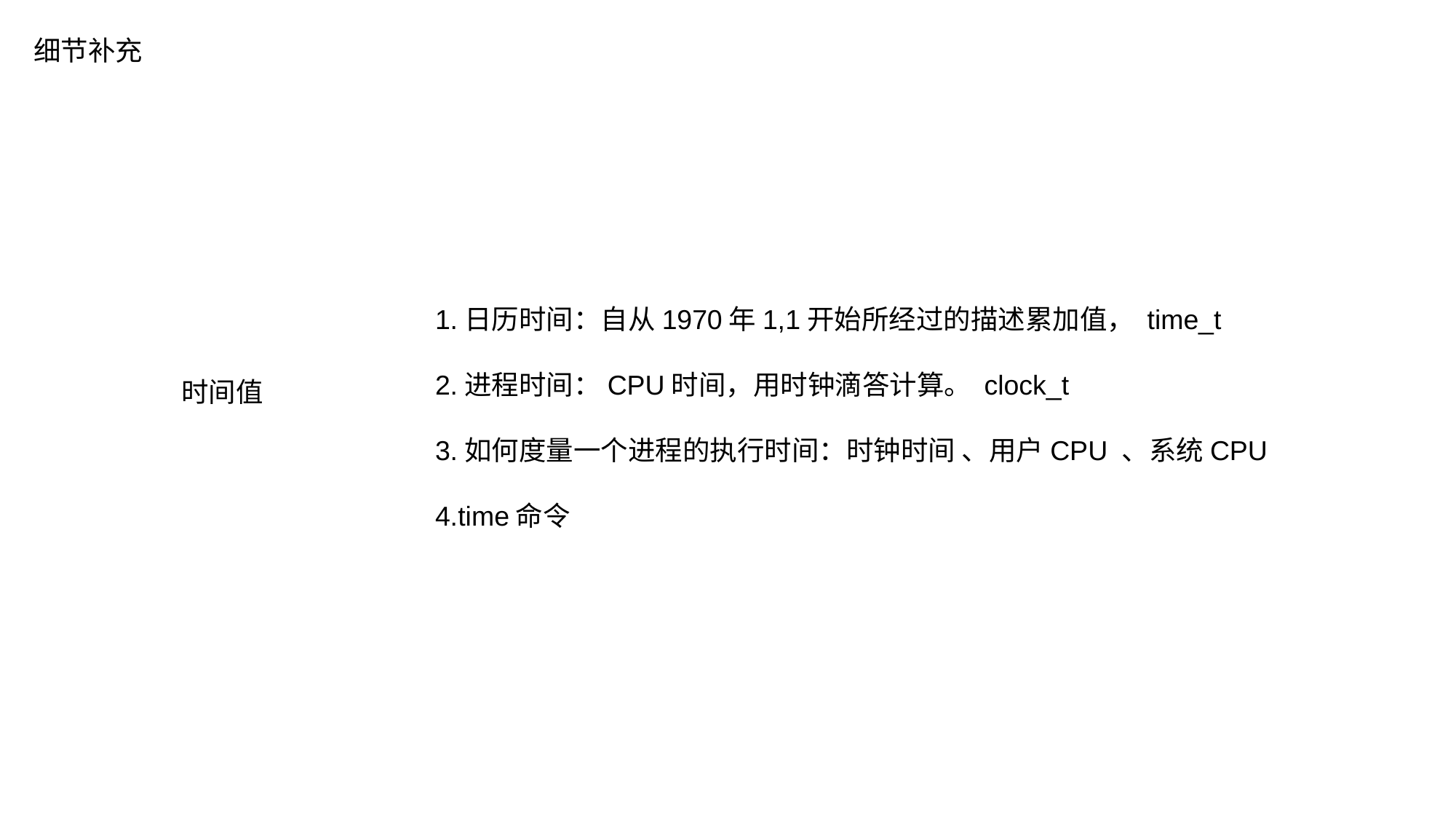

细节补充
1.日历时间：自从1970年1,1开始所经过的描述累加值， time_t

2.进程时间：CPU时间，用时钟滴答计算。 clock_t

3.如何度量一个进程的执行时间：时钟时间 、用户CPU 、系统CPU

4.time命令
时间值